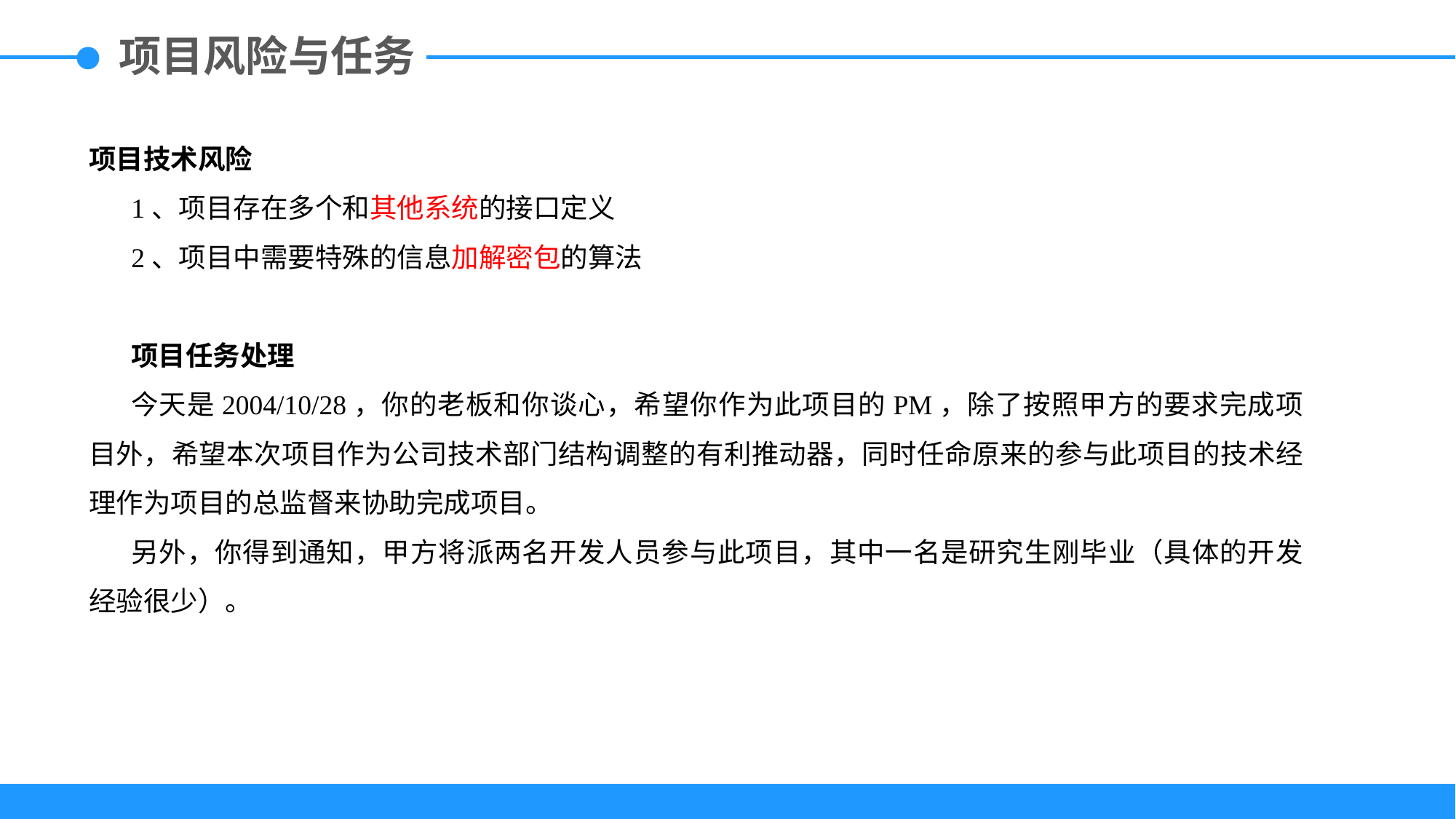

项目风险与任务

项目技术风险
1、项目存在多个和其他系统的接口定义
2、项目中需要特殊的信息加解密包的算法

项目任务处理
今天是2004/10/28，你的老板和你谈心，希望你作为此项目的PM，除了按照甲方的要求完成项目外，希望本次项目作为公司技术部门结构调整的有利推动器，同时任命原来的参与此项目的技术经理作为项目的总监督来协助完成项目。
另外，你得到通知，甲方将派两名开发人员参与此项目，其中一名是研究生刚毕业（具体的开发经验很少）。